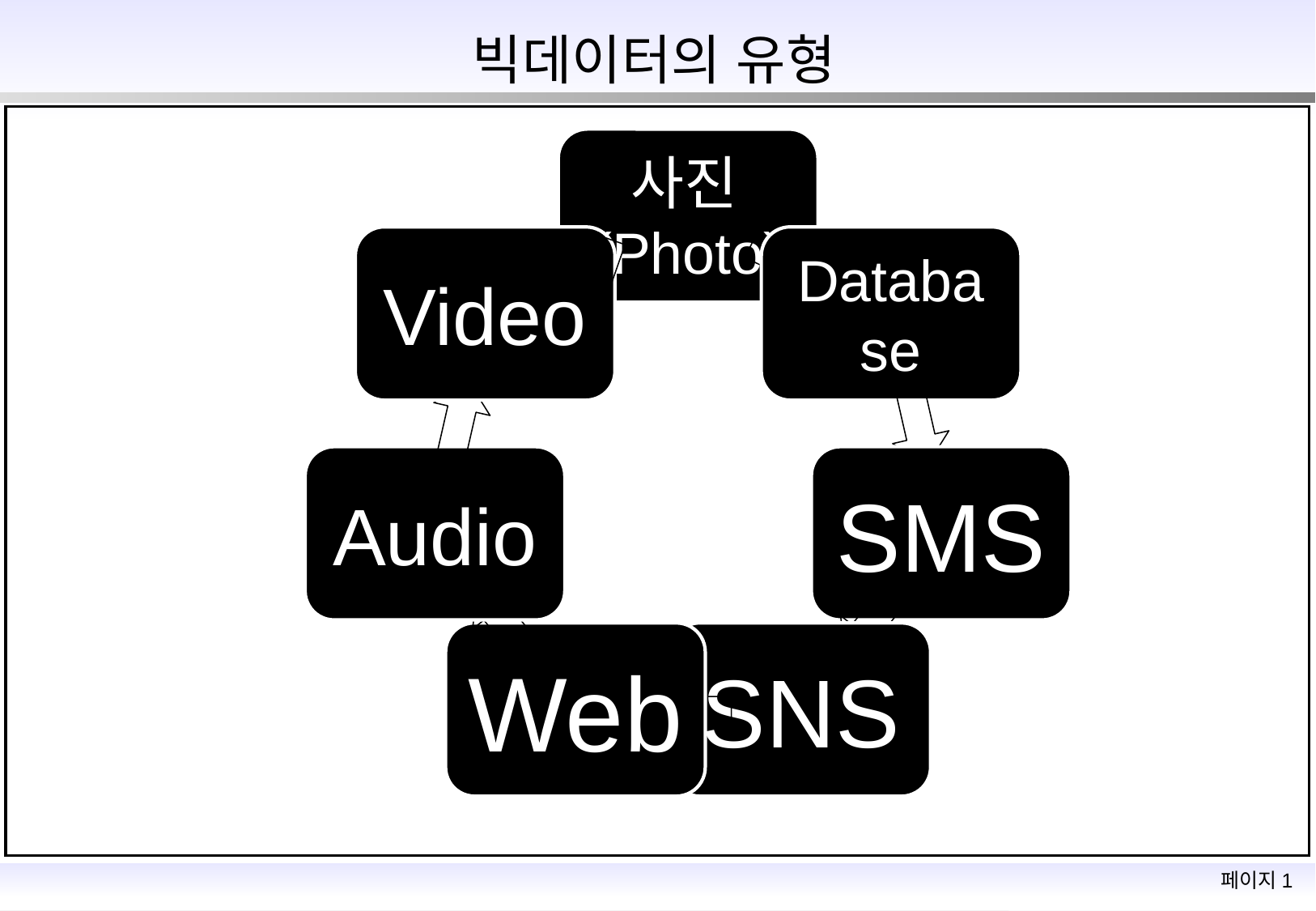

# 빅데이터의 유형
사진(Photo)
Database
SMS
SNS
Web
Audio
Video